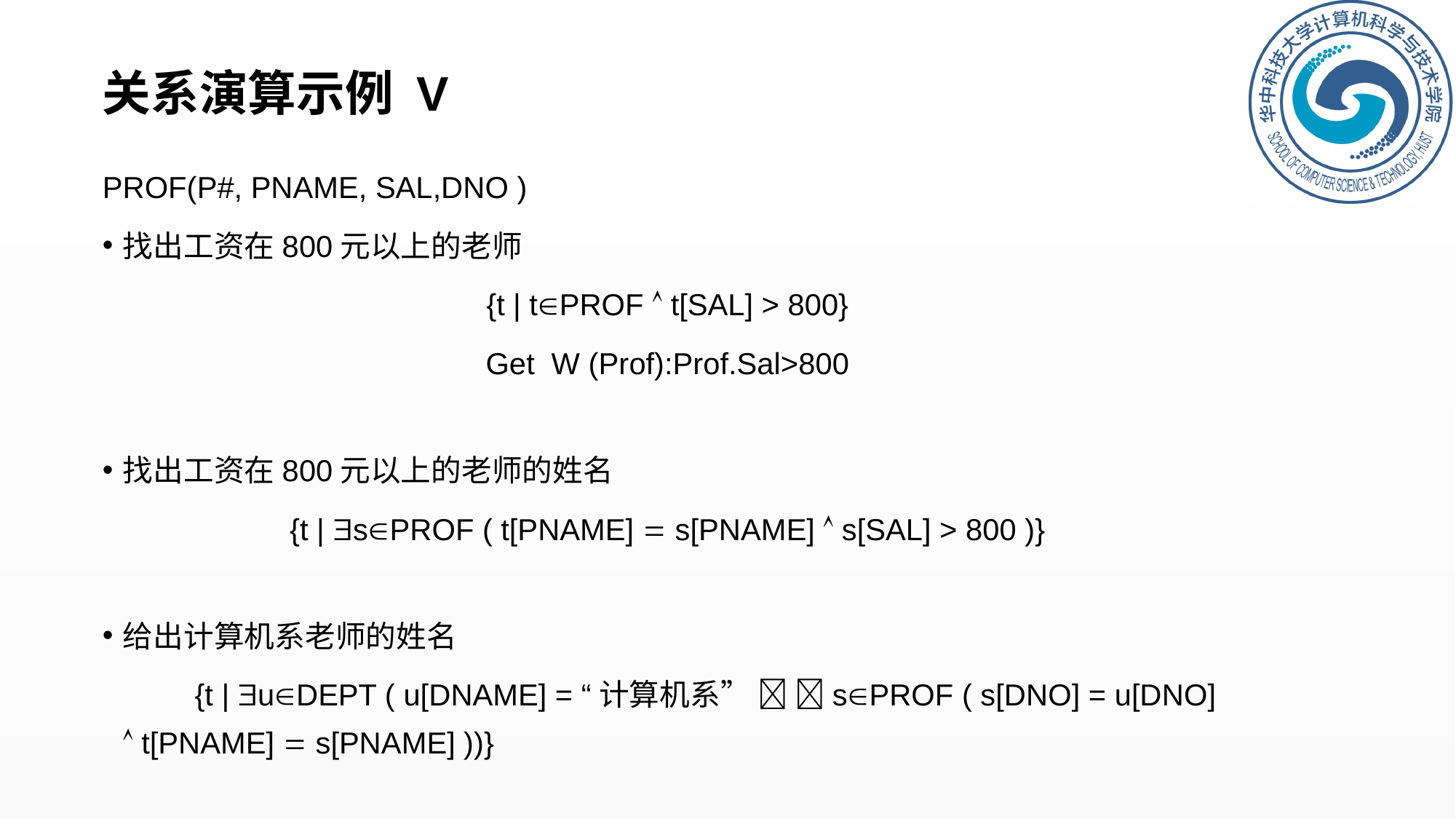

# 关系演算示例 V
PROF(P#, PNAME, SAL,DNO )
找出工资在800元以上的老师
{t | t∈PROF ∧ t[SAL] > 800}
Get  W (Prof):Prof.Sal>800

找出工资在800元以上的老师的姓名
{t | ∃s∈PROF ( t[PNAME] = s[PNAME] ∧ s[SAL] > 800 )}

给出计算机系老师的姓名
           {t | ∃u∈DEPT ( u[DNAME] = “计算机系” ∧ ∃s∈PROF ( s[DNO] = u[DNO] ∧ t[PNAME] = s[PNAME] ))}